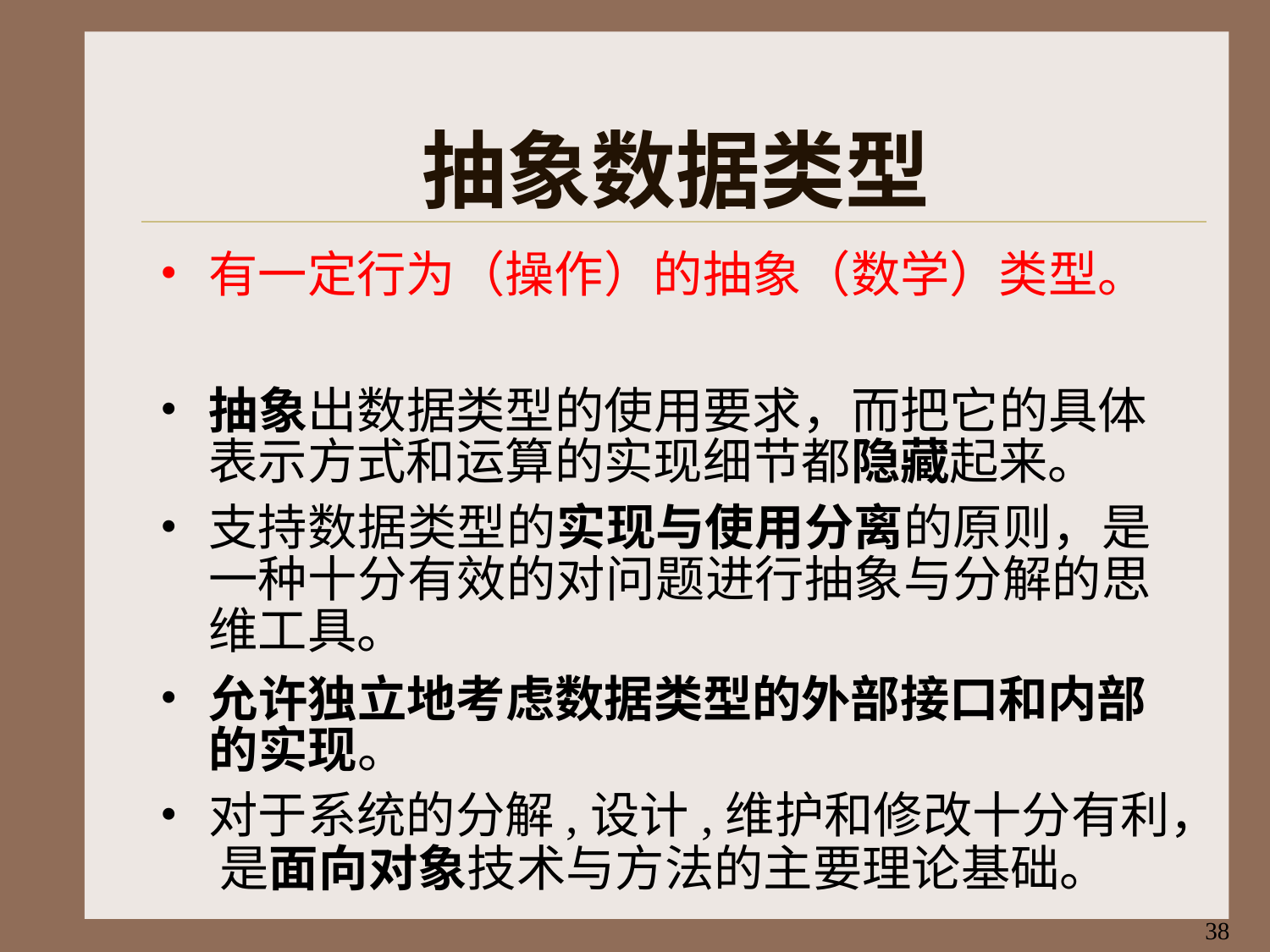

# 抽象数据类型

有一定行为（操作）的抽象（数学）类型。

抽象出数据类型的使用要求，而把它的具体 表示方式和运算的实现细节都隐藏起来。
支持数据类型的实现与使用分离的原则，是一种十分有效的对问题进行抽象与分解的思维工具。
允许独立地考虑数据类型的外部接口和内部的实现。
对于系统的分解,设计,维护和修改十分有利， 是面向对象技术与方法的主要理论基础。
38